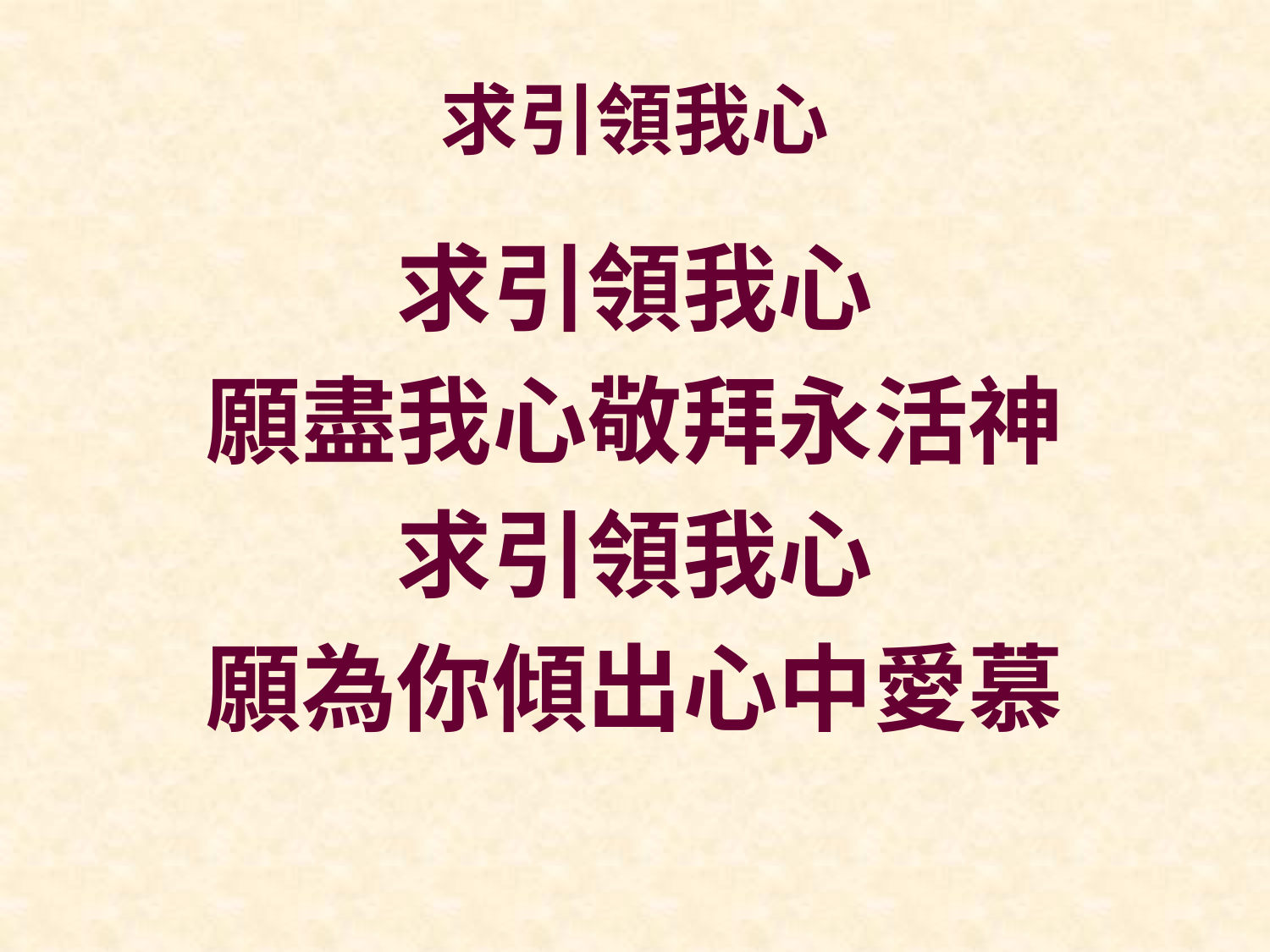

# 求引領我心
求引領我心
願盡我心敬拜永活神
求引領我心
願為你傾出心中愛慕